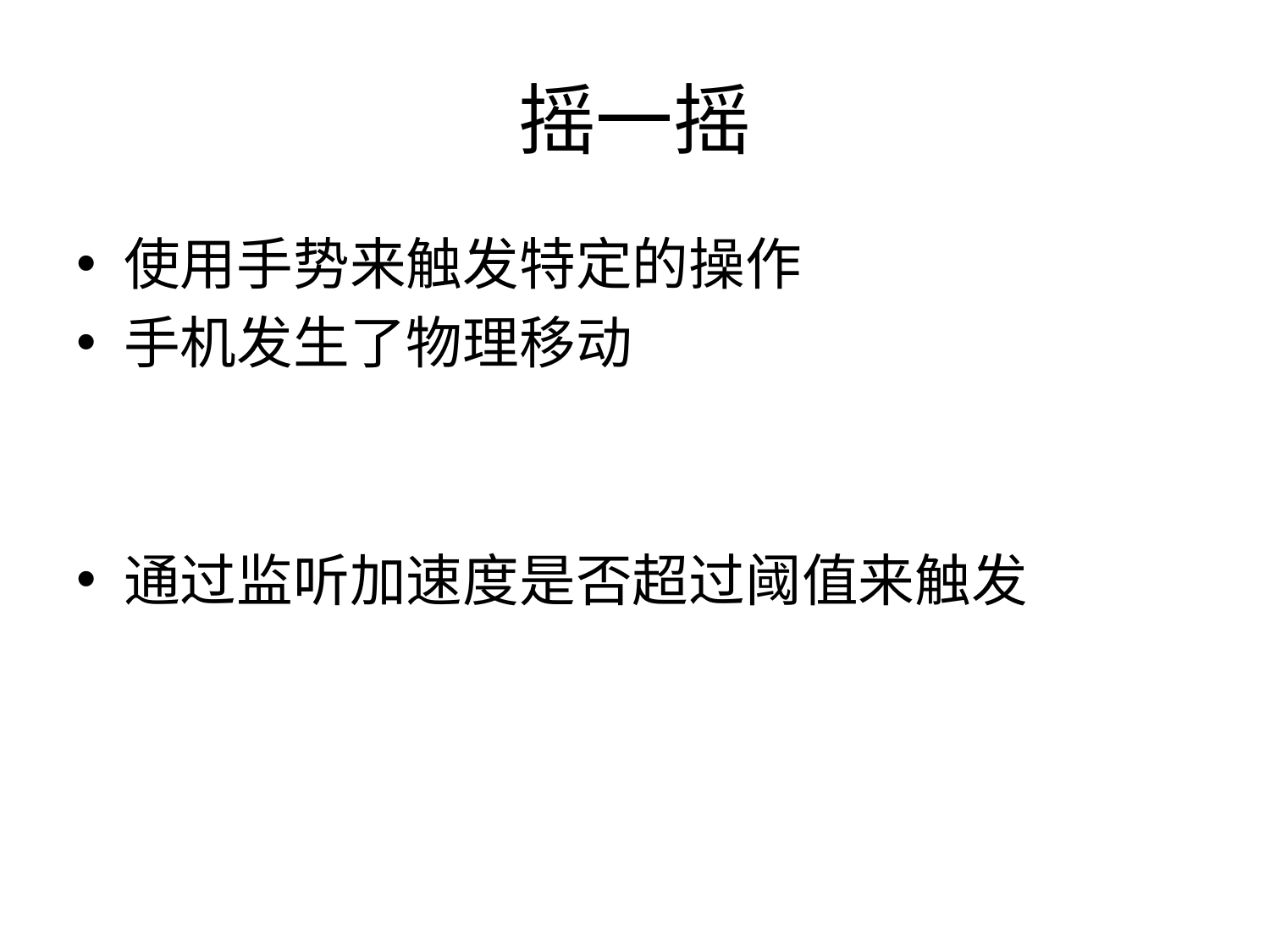

# 摇一摇
使用手势来触发特定的操作
手机发生了物理移动

通过监听加速度是否超过阈值来触发